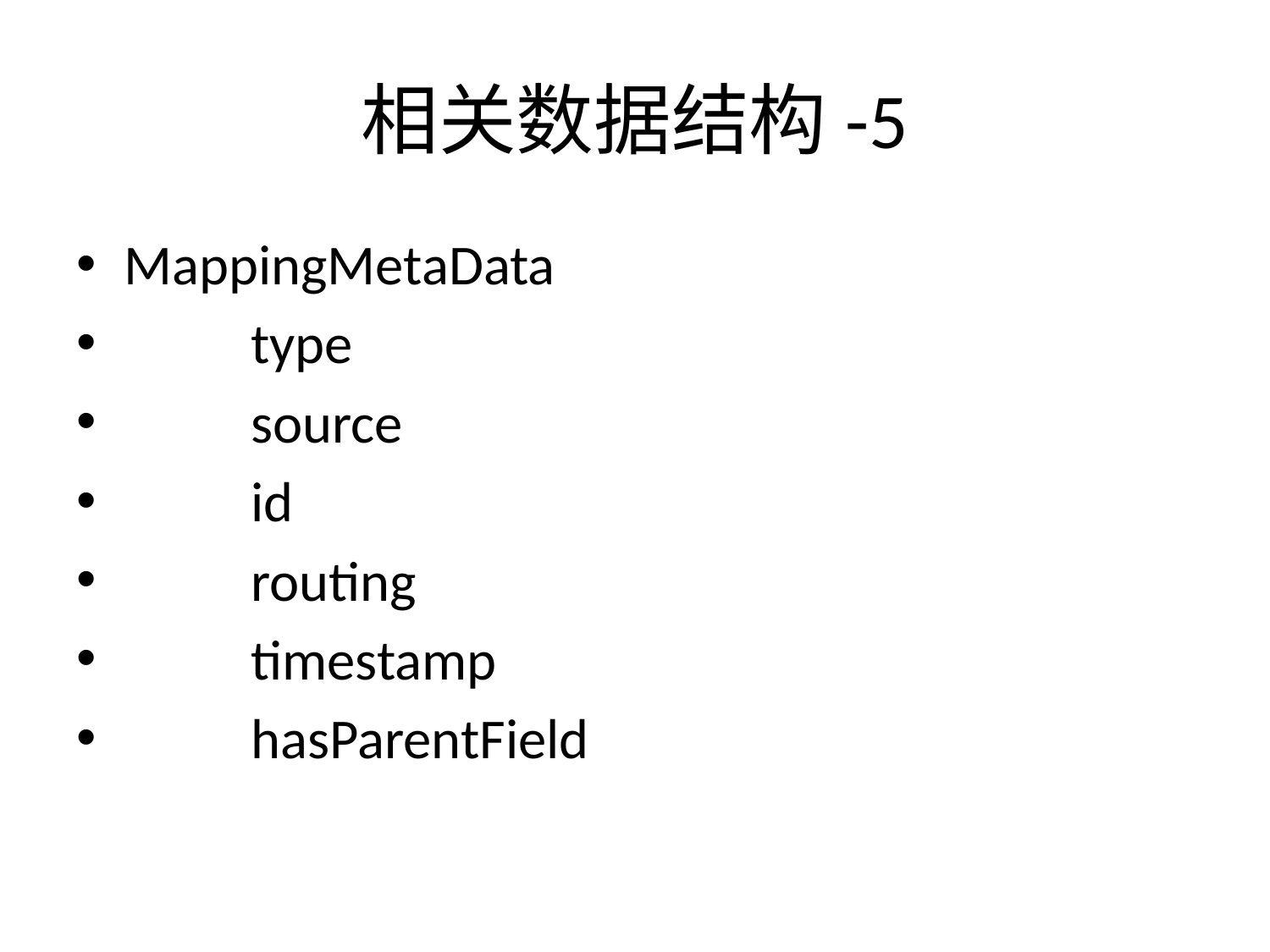

# 相关数据结构-5
MappingMetaData
	type
	source
	id
	routing
	timestamp
	hasParentField